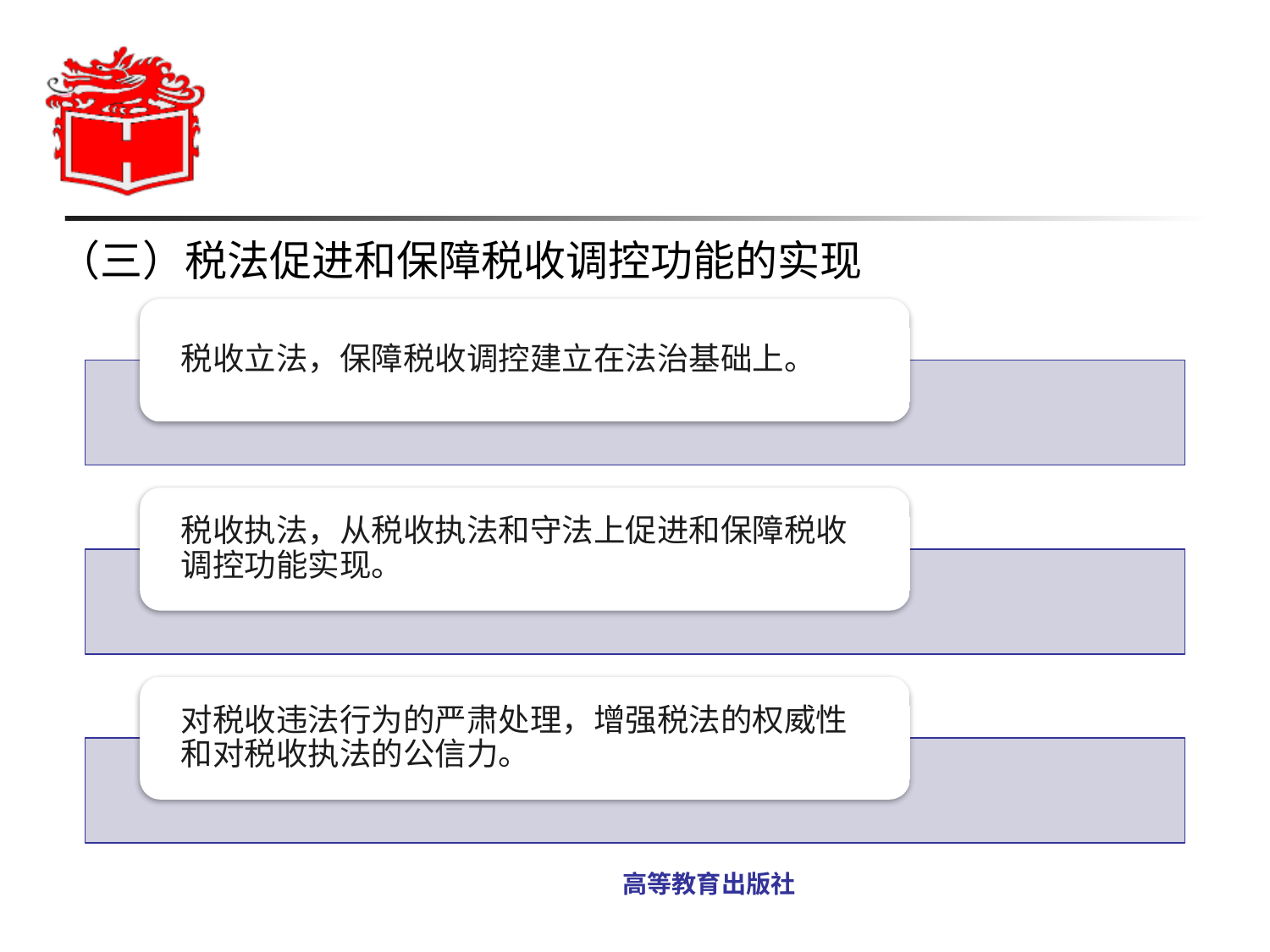

（三）税法促进和保障税收调控功能的实现

税收立法，保障税收调控建立在法治基础上。
税收执法，从税收执法和守法上促进和保障税收调控功能实现。
对税收违法行为的严肃处理，增强税法的权威性和对税收执法的公信力。

高等教育出版社